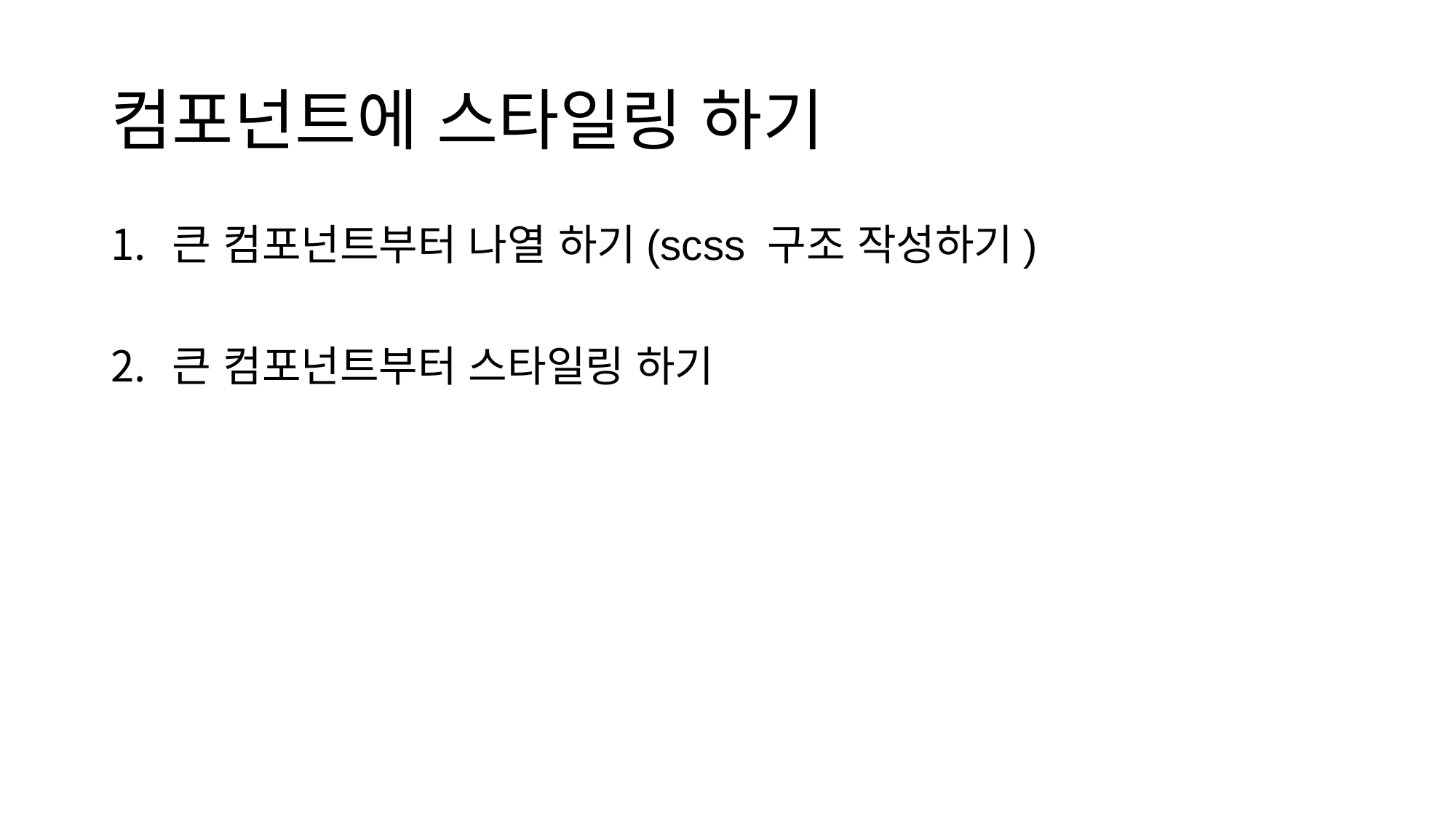

# 컴포넌트에 스타일링 하기
큰 컴포넌트부터 나열 하기(scss 구조 작성하기)

큰 컴포넌트부터 스타일링 하기